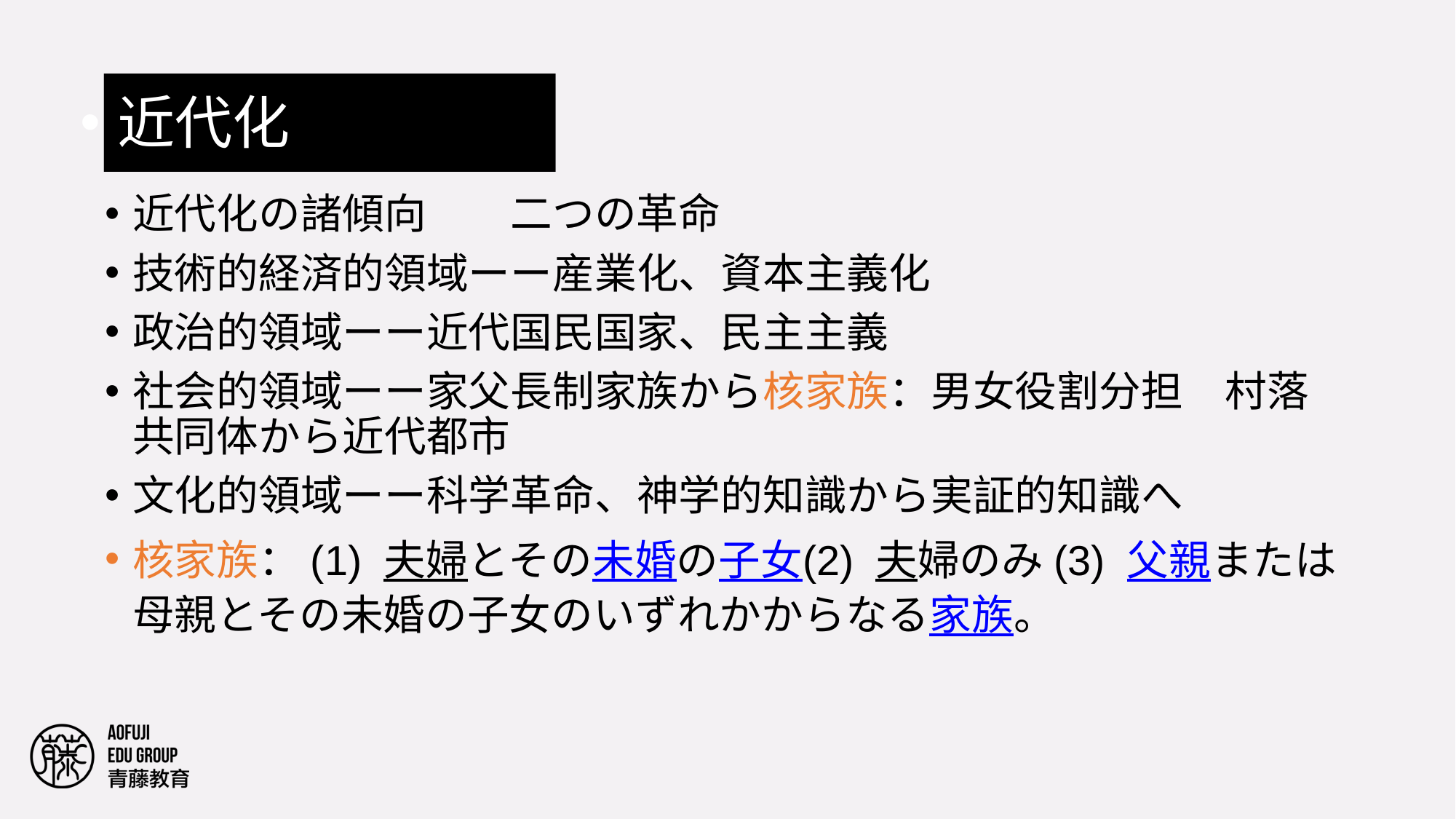

近代化
近代化の諸傾向　　二つの革命
技術的経済的領域ーー産業化、資本主義化
政治的領域ーー近代国民国家、民主主義
社会的領域ーー家父長制家族から核家族：男女役割分担　村落共同体から近代都市
文化的領域ーー科学革命、神学的知識から実証的知識へ
核家族：(1) 夫婦とその未婚の子女(2) 夫婦のみ(3) 父親または母親とその未婚の子女のいずれかからなる家族。